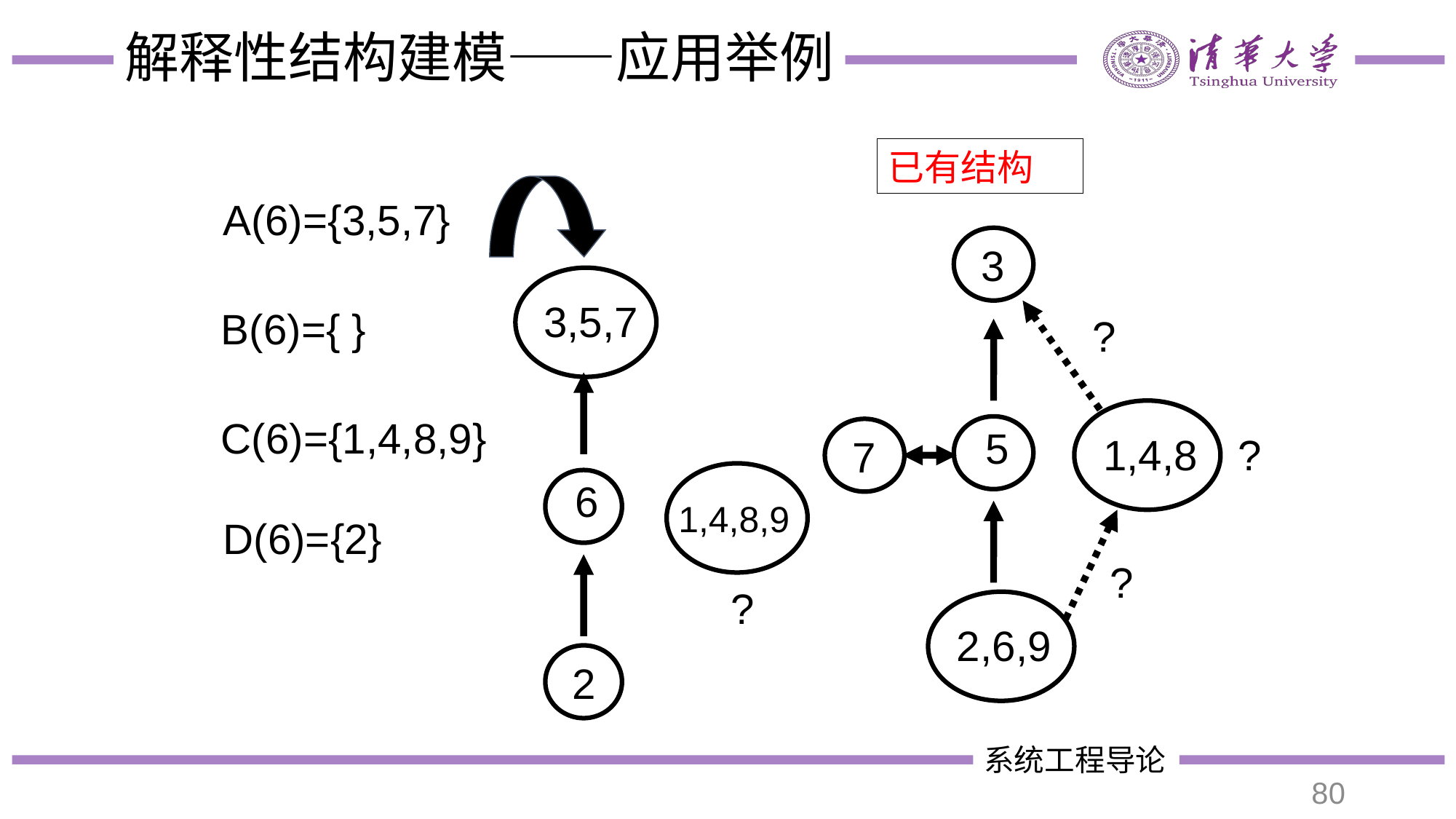

# 解释性结构建模——应用举例
已有结构

A(6)={3,5,7}
B(6)={ }
C(6)={1,4,8,9}
D(6)={2}

3

?

1,4,8
5

7
?

?

2,6,9

3,5,7

1,4,8,9
6

?

2
80